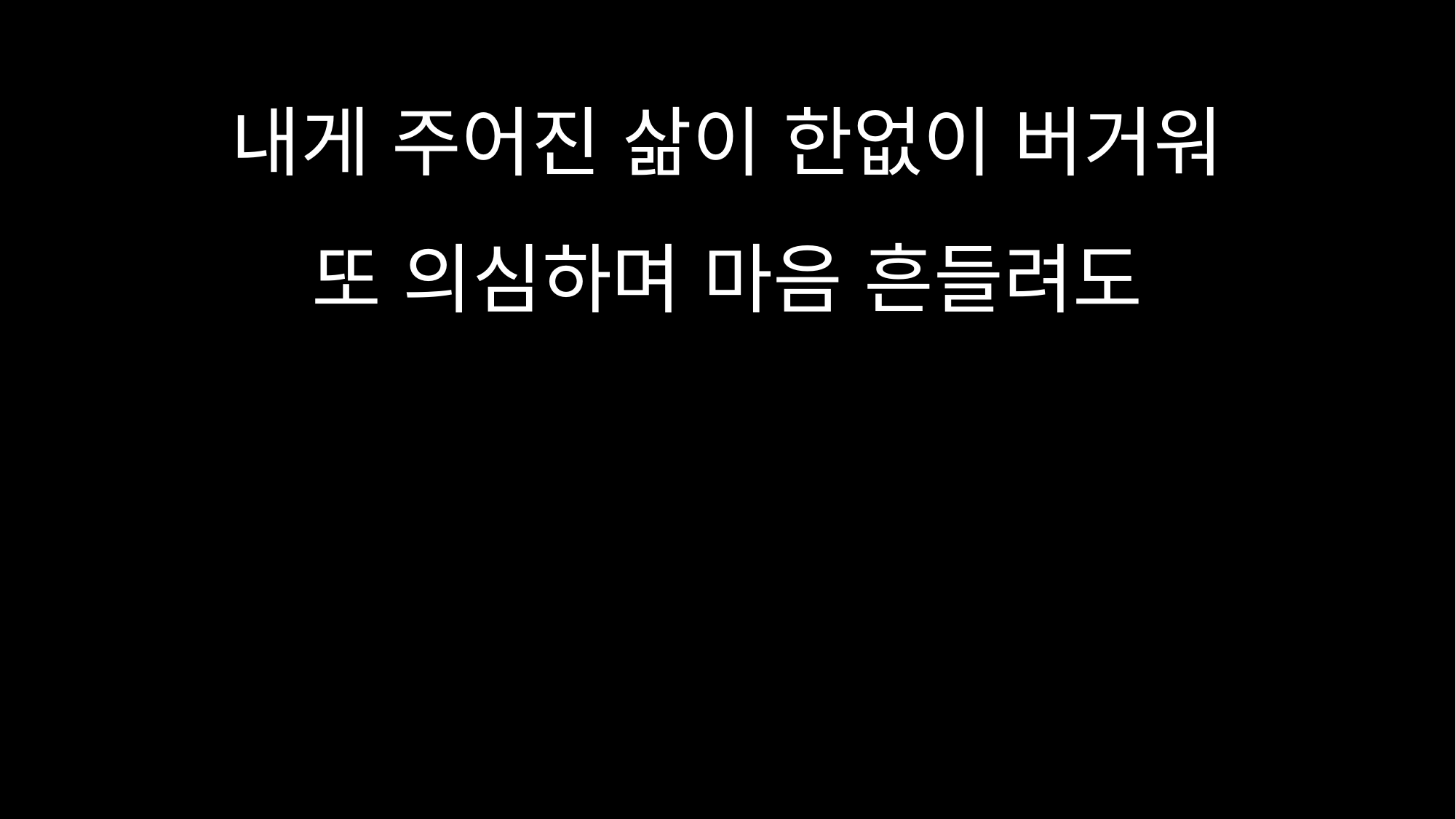

# 내게 주어진 삶이 한없이 버거워
또 의심하며 마음 흔들려도